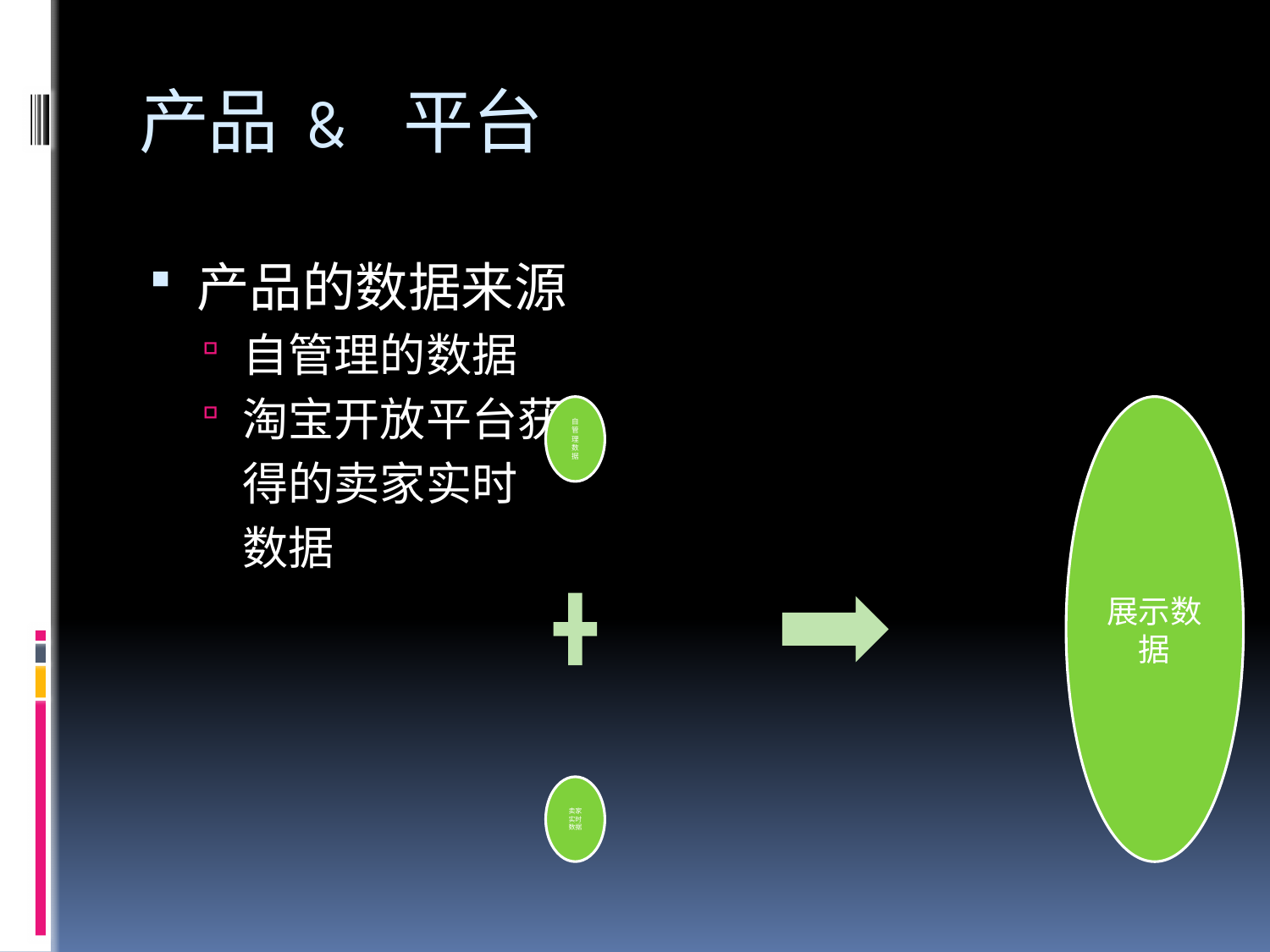

# 产品 & 平台
产品的数据来源
自管理的数据
淘宝开放平台获
	得的卖家实时
	数据
自管理数据
卖家实时数据
展示数据